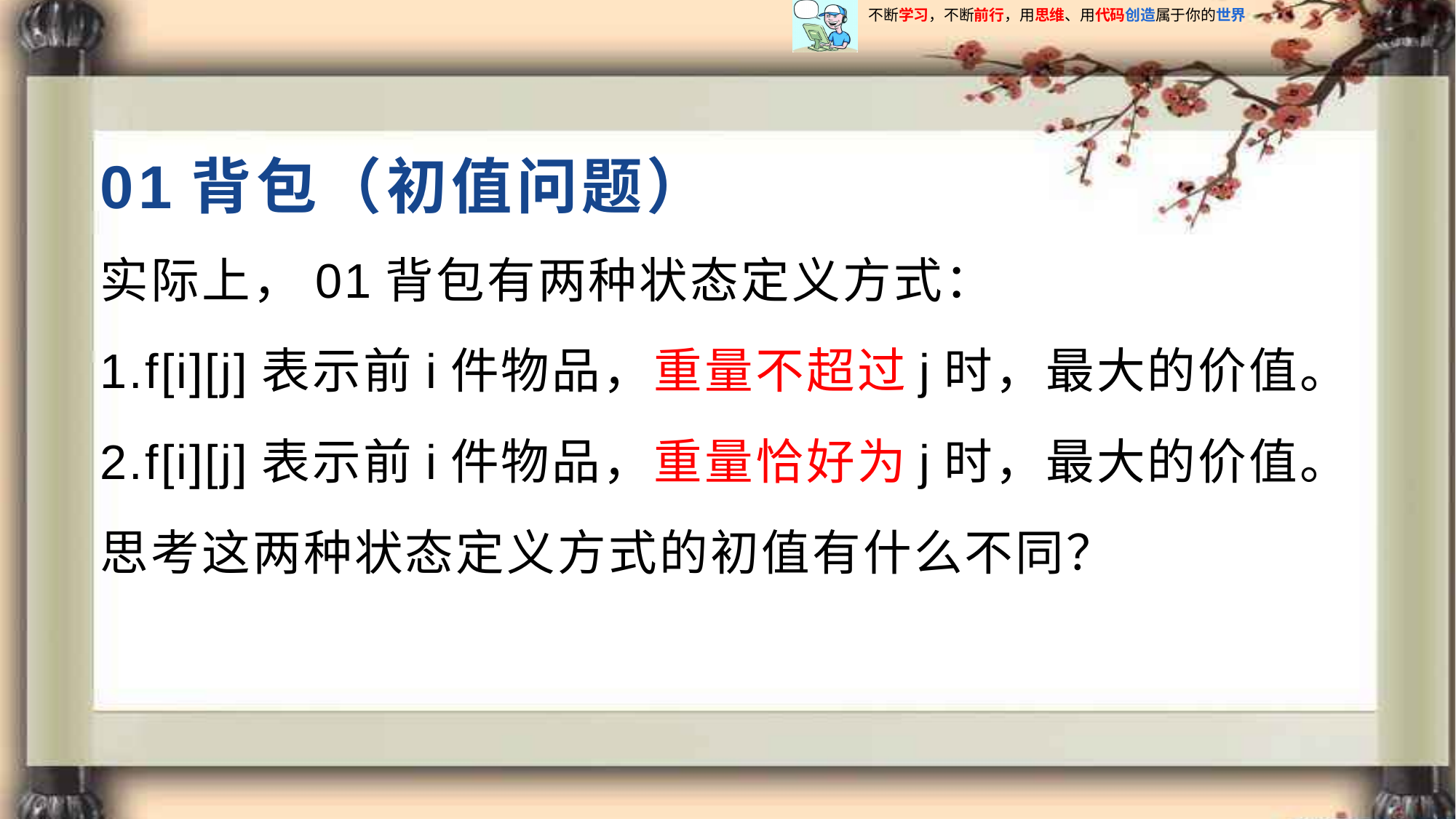

# 01背包（初值问题）
实际上，01背包有两种状态定义方式：
1.f[i][j]表示前i件物品，重量不超过j时，最大的价值。
2.f[i][j]表示前i件物品，重量恰好为j时，最大的价值。
思考这两种状态定义方式的初值有什么不同？